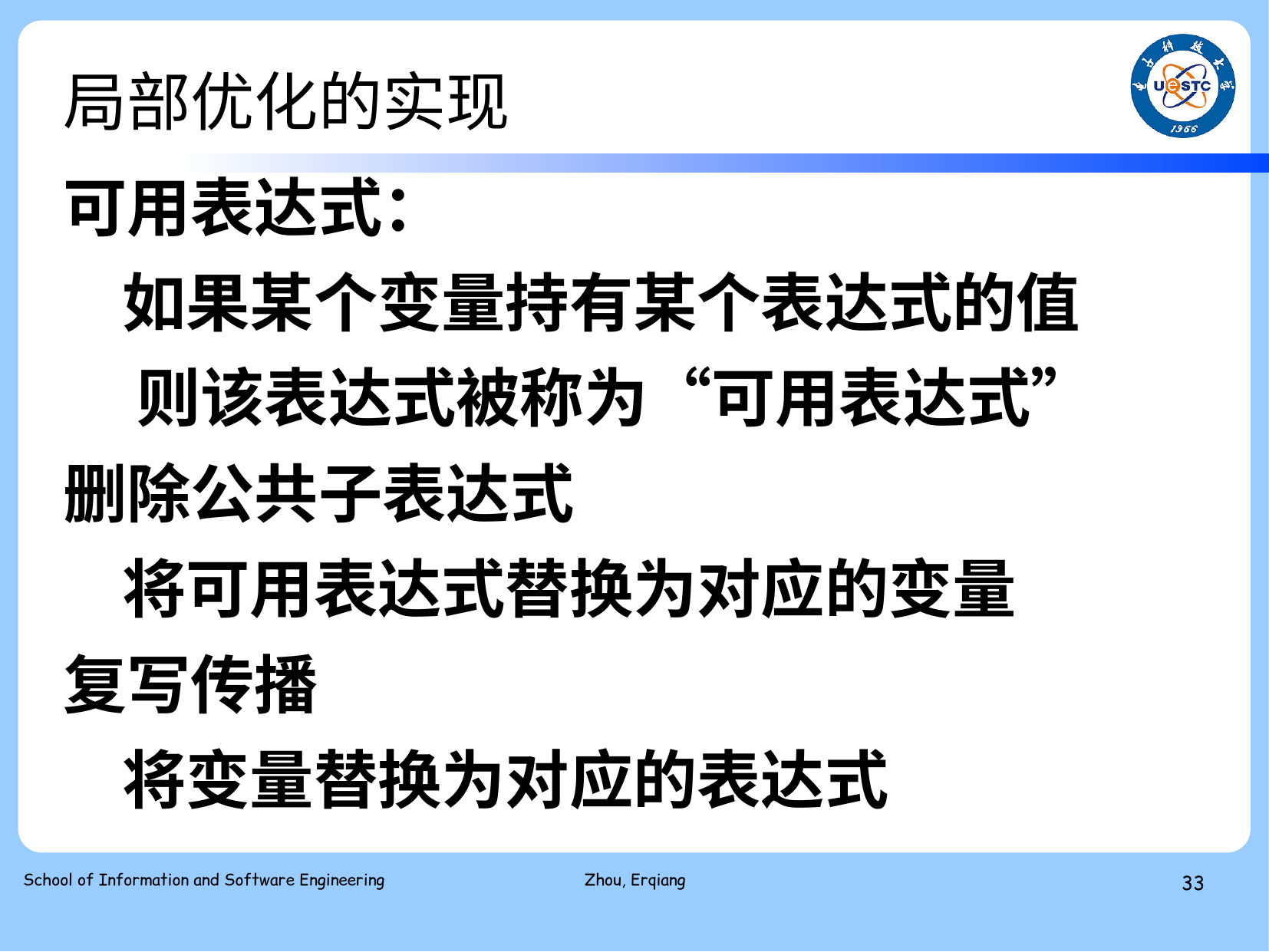

# 局部优化的实现
可用表达式：
   如果某个变量持有某个表达式的值
    则该表达式被称为“可用表达式”
删除公共子表达式
   将可用表达式替换为对应的变量
复写传播
   将变量替换为对应的表达式
 School of Information and Software Engineering
Zhou, Erqiang
33